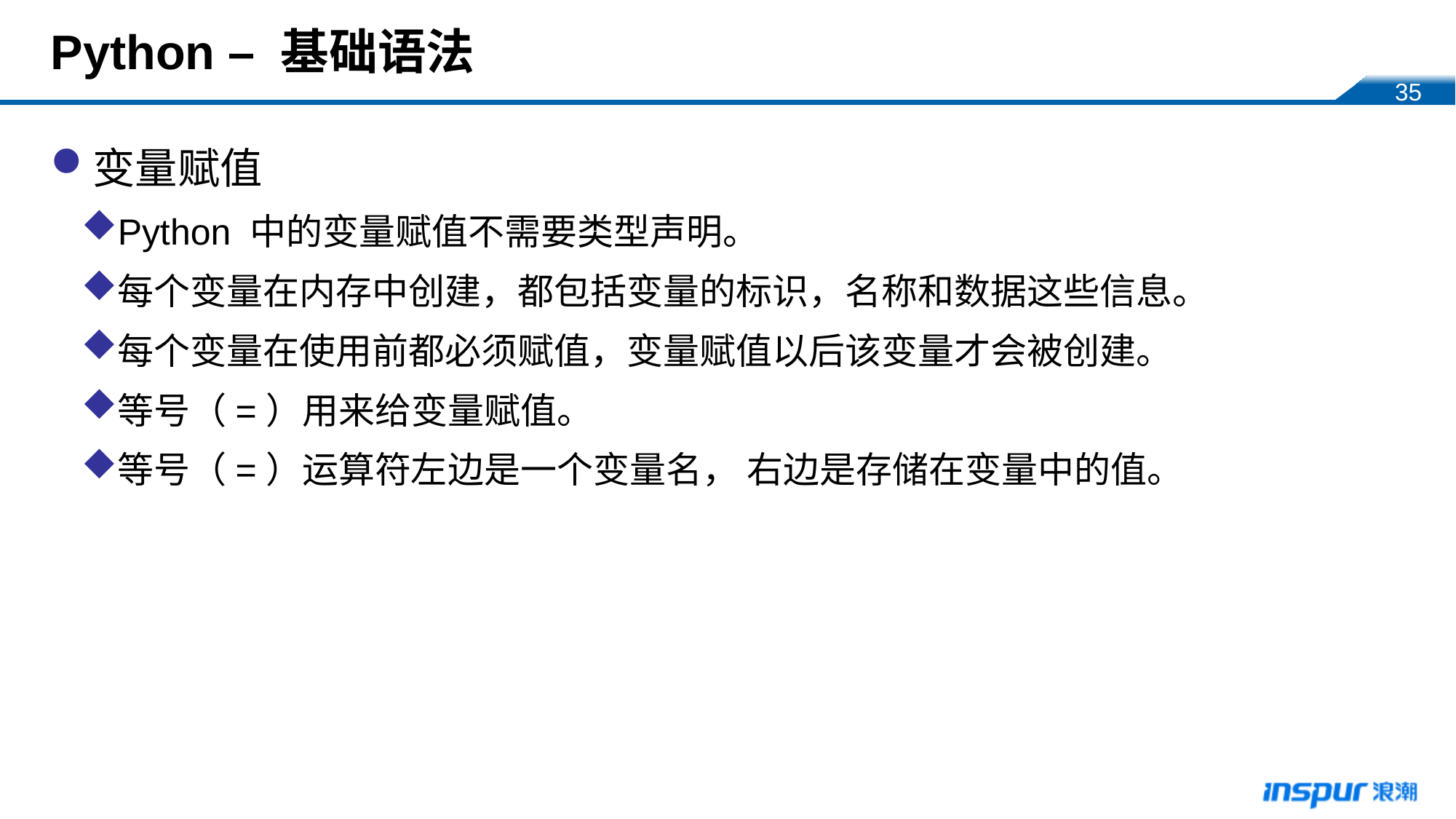

# Python – 基础语法
变量赋值
Python 中的变量赋值不需要类型声明。
每个变量在内存中创建，都包括变量的标识，名称和数据这些信息。
每个变量在使用前都必须赋值，变量赋值以后该变量才会被创建。
等号（=）用来给变量赋值。
等号（=）运算符左边是一个变量名， 右边是存储在变量中的值。